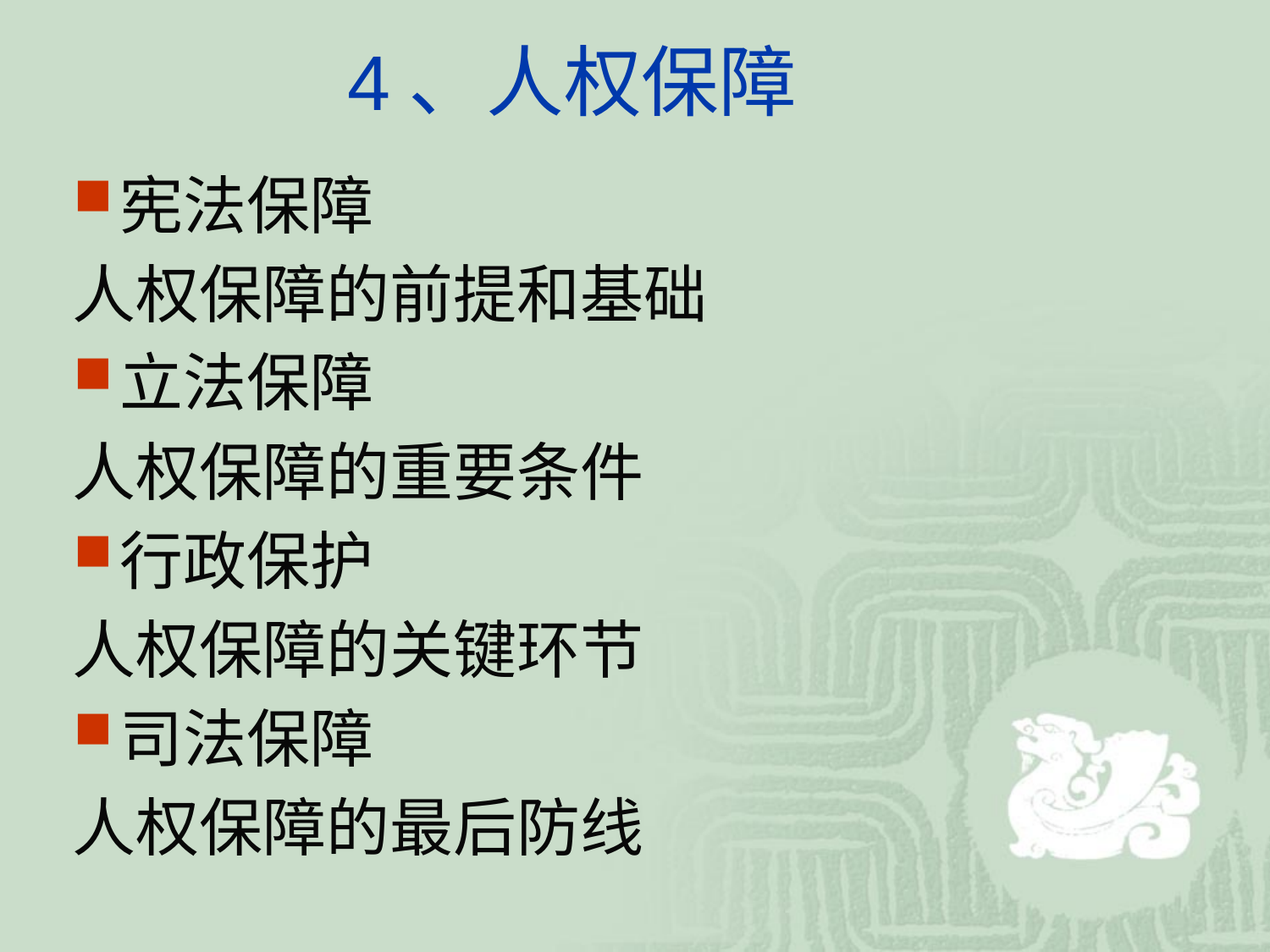

# 4、人权保障
宪法保障
人权保障的前提和基础
立法保障
人权保障的重要条件
行政保护
人权保障的关键环节
司法保障
人权保障的最后防线